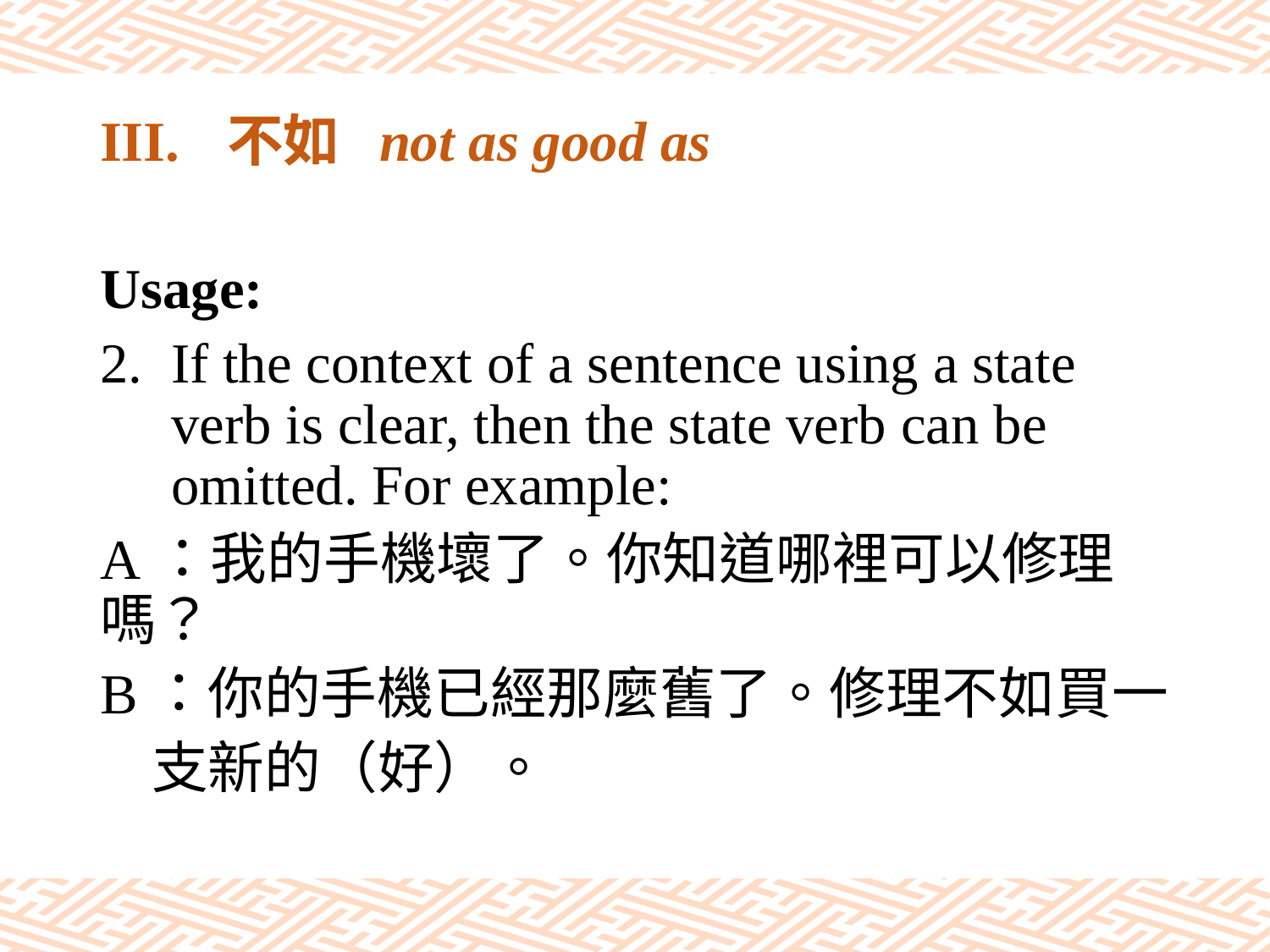

# III.	不如  not as good as
Usage:
If the context of a sentence using a state verb is clear, then the state verb can be omitted. For example:
A：我的手機壞了。你知道哪裡可以修理嗎？
B：你的手機已經那麼舊了。修理不如買一
   支新的（好）。